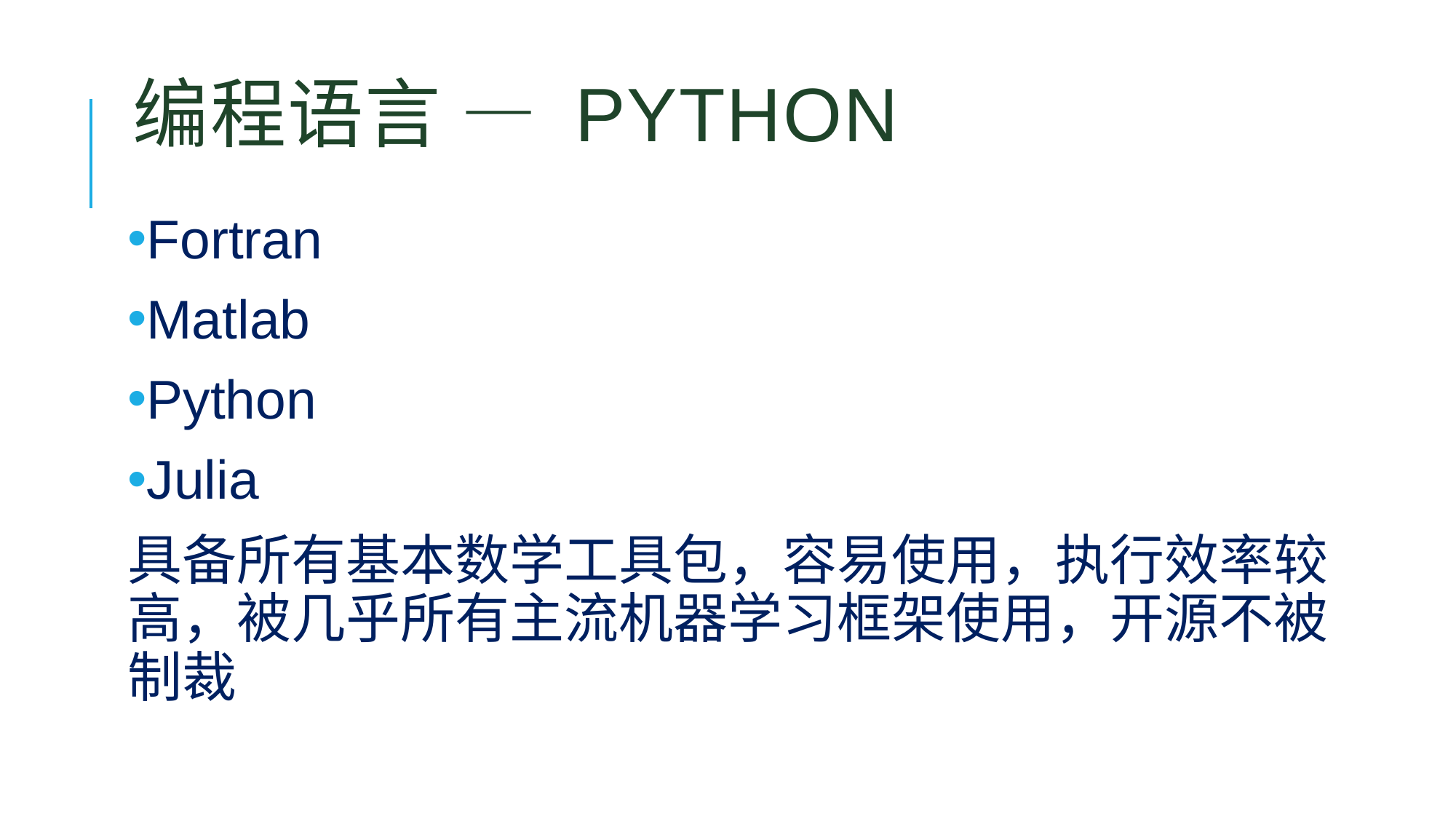

# 编程语言 — Python
Fortran
Matlab
Python
Julia
具备所有基本数学工具包，容易使用，执行效率较高，被几乎所有主流机器学习框架使用，开源不被制裁